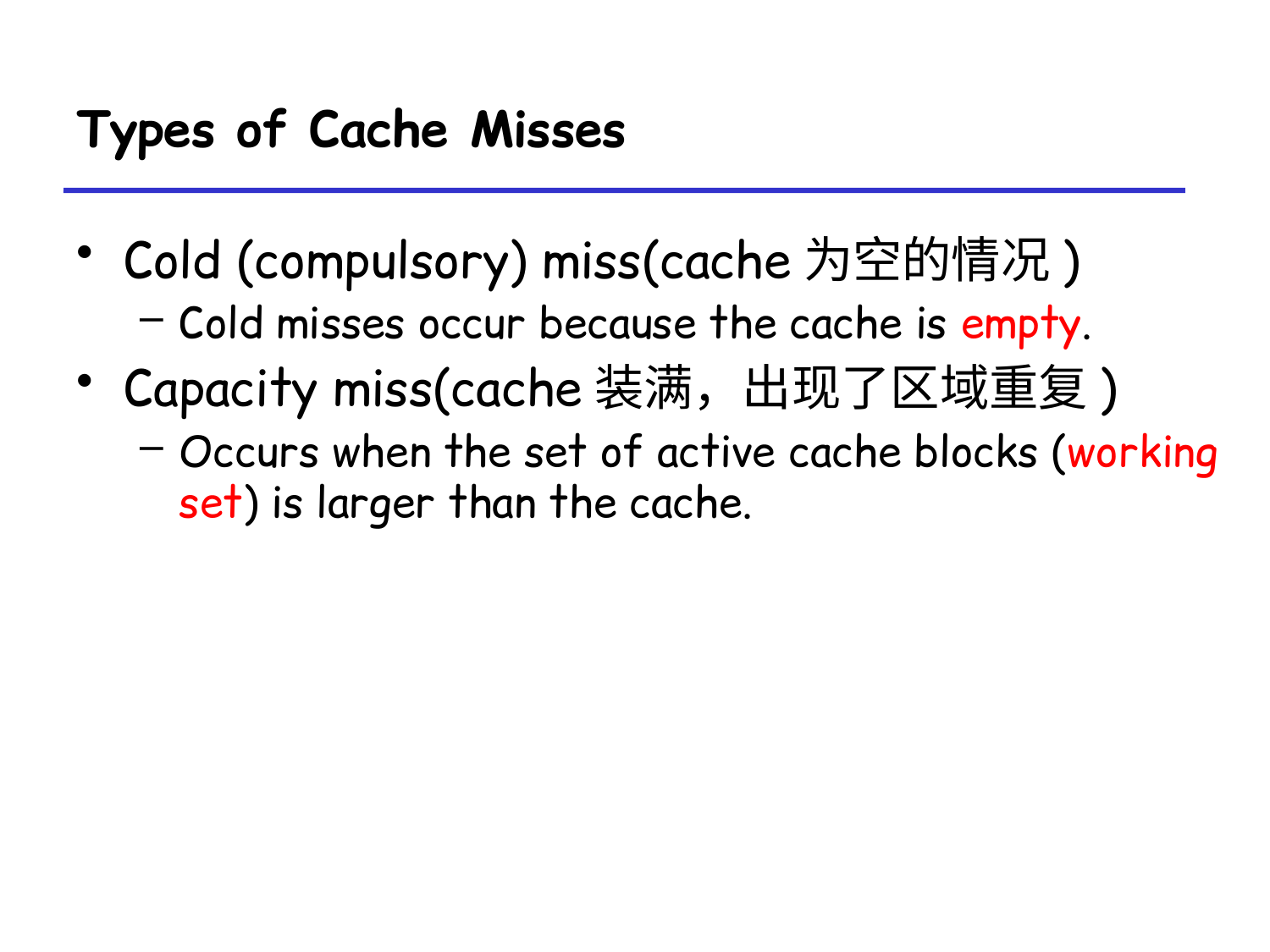

# Types of Cache Misses
Cold (compulsory) miss(cache为空的情况)
Cold misses occur because the cache is empty.
Capacity miss(cache装满，出现了区域重复)
Occurs when the set of active cache blocks (working set) is larger than the cache.